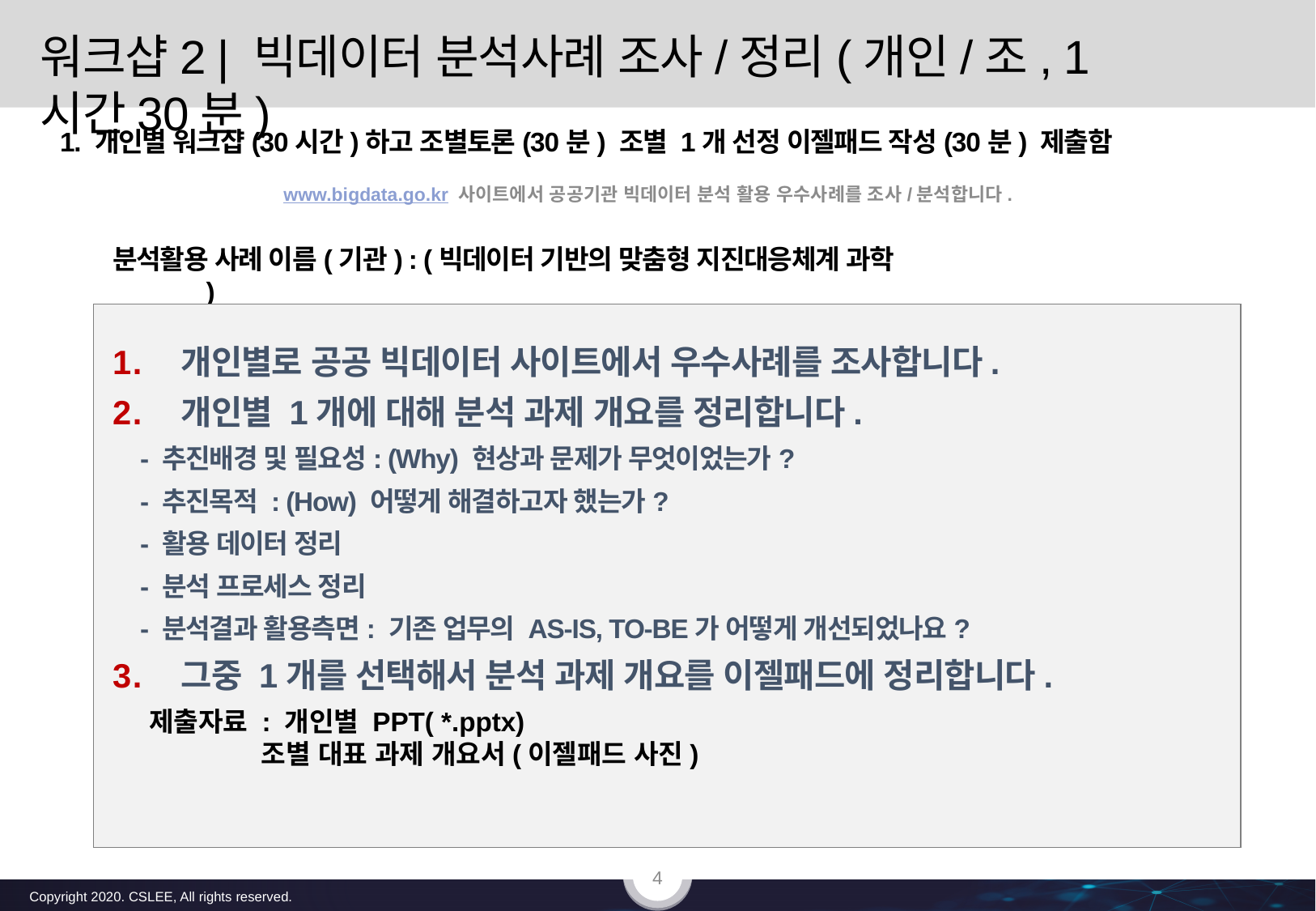

# 워크샵2 | 빅데이터 분석사례 조사/정리(개인/조, 1시간30분)
1. 개인별 워크샵(30시간)하고 조별토론(30분) 조별 1개 선정 이젤패드 작성(30분) 제출함
www.bigdata.go.kr 사이트에서 공공기관 빅데이터 분석 활용 우수사례를 조사/분석합니다.
분석활용 사례 이름(기관) : (빅데이터 기반의 맞춤형 지진대응체계 과학                                                                         )
개인별로 공공 빅데이터 사이트에서 우수사례를 조사합니다.
개인별 1개에 대해 분석 과제 개요를 정리합니다.
    - 추진배경 및 필요성: (Why) 현상과 문제가 무엇이었는가?
    - 추진목적 : (How) 어떻게 해결하고자 했는가?
    - 활용 데이터 정리
    - 분석 프로세스 정리
    - 분석결과 활용측면: 기존 업무의 AS-IS, TO-BE가 어떻게 개선되었나요?
그중 1개를 선택해서 분석 과제 개요를 이젤패드에 정리합니다.
    제출자료 : 개인별 PPT( *.pptx)
                   조별 대표 과제 개요서(이젤패드 사진)

4